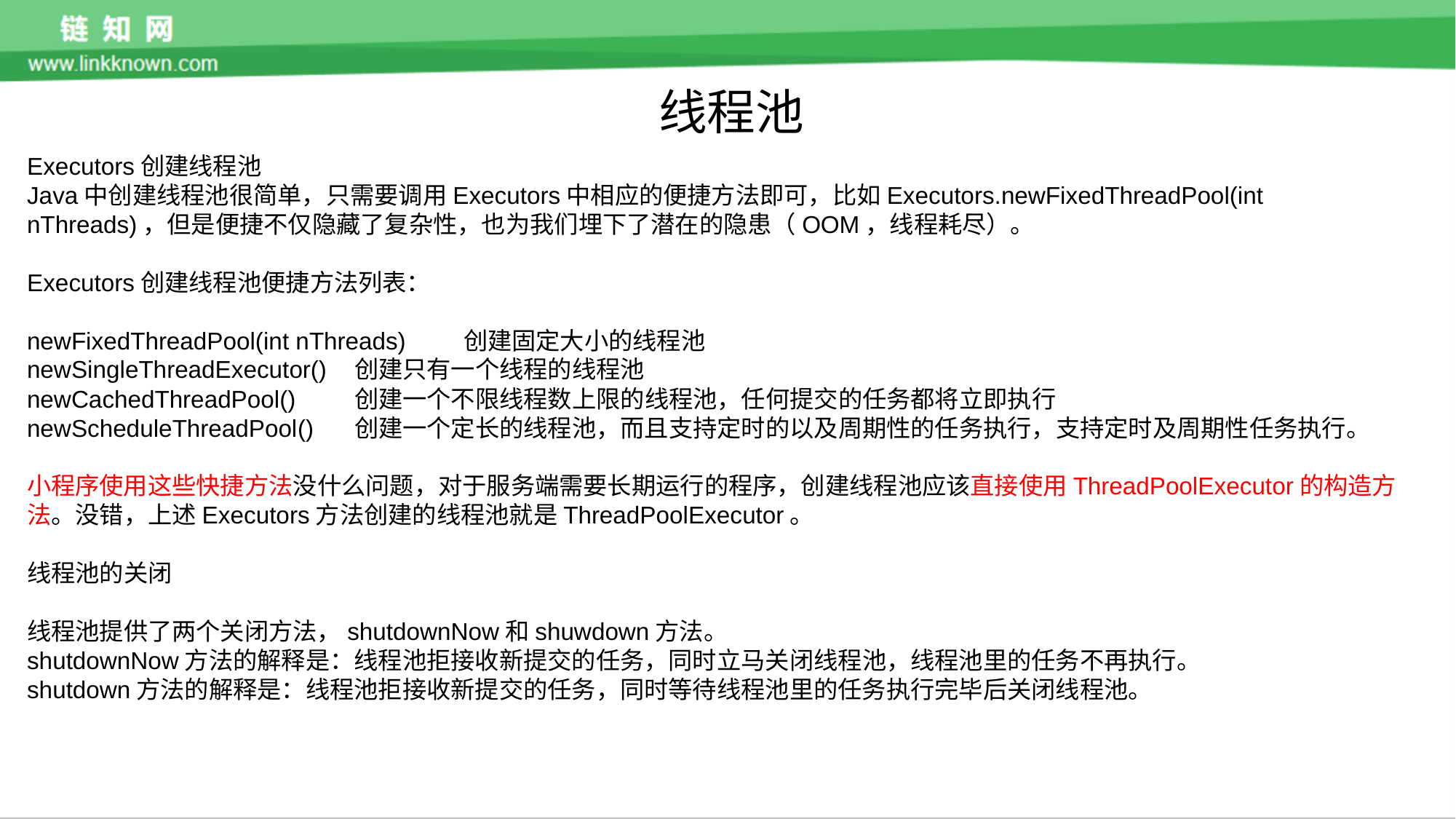

线程池
Executors创建线程池
Java中创建线程池很简单，只需要调用Executors中相应的便捷方法即可，比如Executors.newFixedThreadPool(int nThreads)，但是便捷不仅隐藏了复杂性，也为我们埋下了潜在的隐患（OOM，线程耗尽）。

Executors创建线程池便捷方法列表：

newFixedThreadPool(int nThreads)	创建固定大小的线程池
newSingleThreadExecutor()	创建只有一个线程的线程池
newCachedThreadPool()	创建一个不限线程数上限的线程池，任何提交的任务都将立即执行
newScheduleThreadPool()	创建一个定长的线程池，而且支持定时的以及周期性的任务执行，支持定时及周期性任务执行。

小程序使用这些快捷方法没什么问题，对于服务端需要长期运行的程序，创建线程池应该直接使用ThreadPoolExecutor的构造方法。没错，上述Executors方法创建的线程池就是ThreadPoolExecutor。

线程池的关闭

线程池提供了两个关闭方法，shutdownNow和shuwdown方法。
shutdownNow方法的解释是：线程池拒接收新提交的任务，同时立马关闭线程池，线程池里的任务不再执行。
shutdown方法的解释是：线程池拒接收新提交的任务，同时等待线程池里的任务执行完毕后关闭线程池。